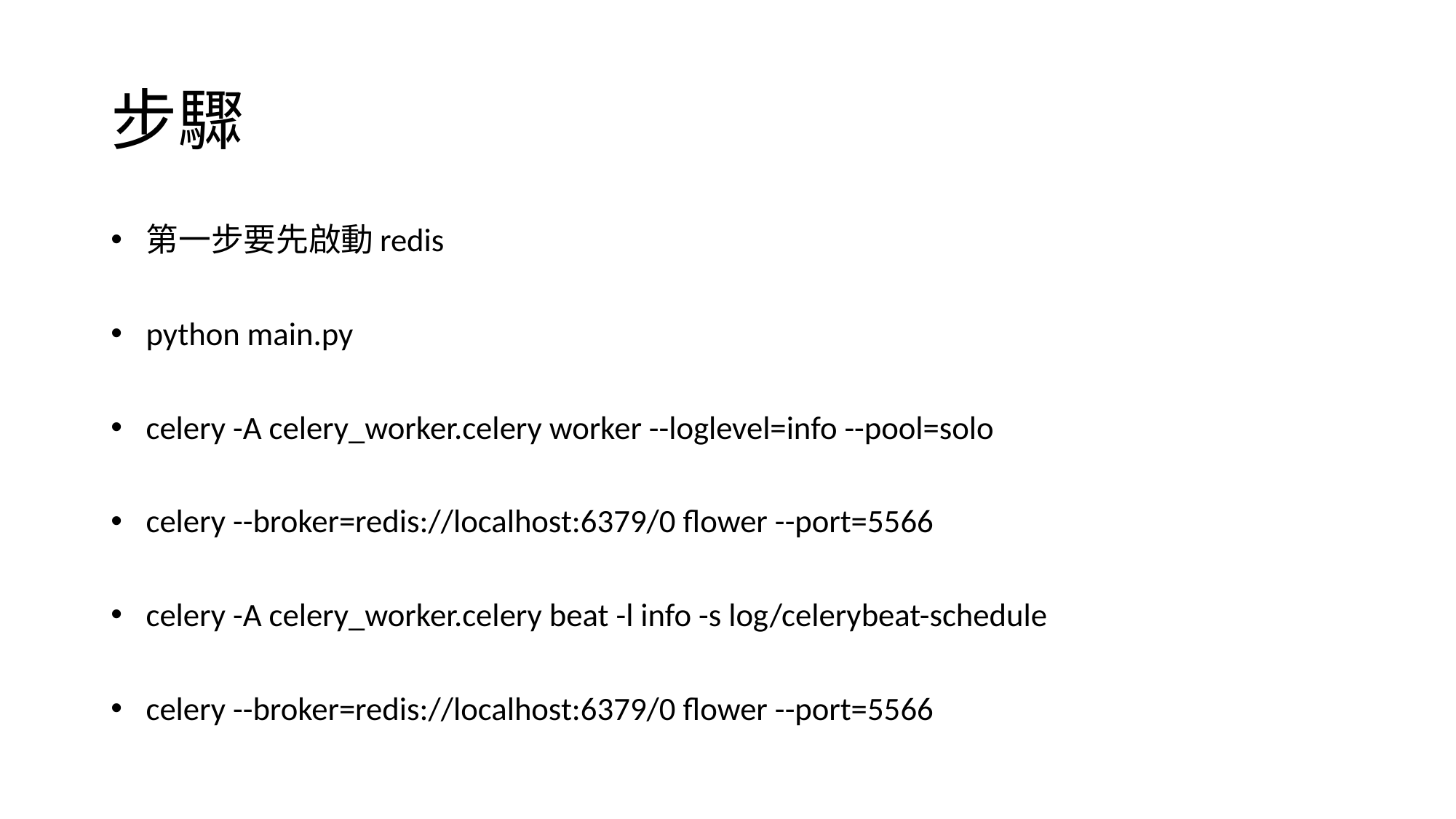

# 步驟
第一步要先啟動redis

python main.py

celery -A celery_worker.celery worker --loglevel=info --pool=solo

celery --broker=redis://localhost:6379/0 flower --port=5566

celery -A celery_worker.celery beat -l info -s log/celerybeat-schedule

celery --broker=redis://localhost:6379/0 flower --port=5566